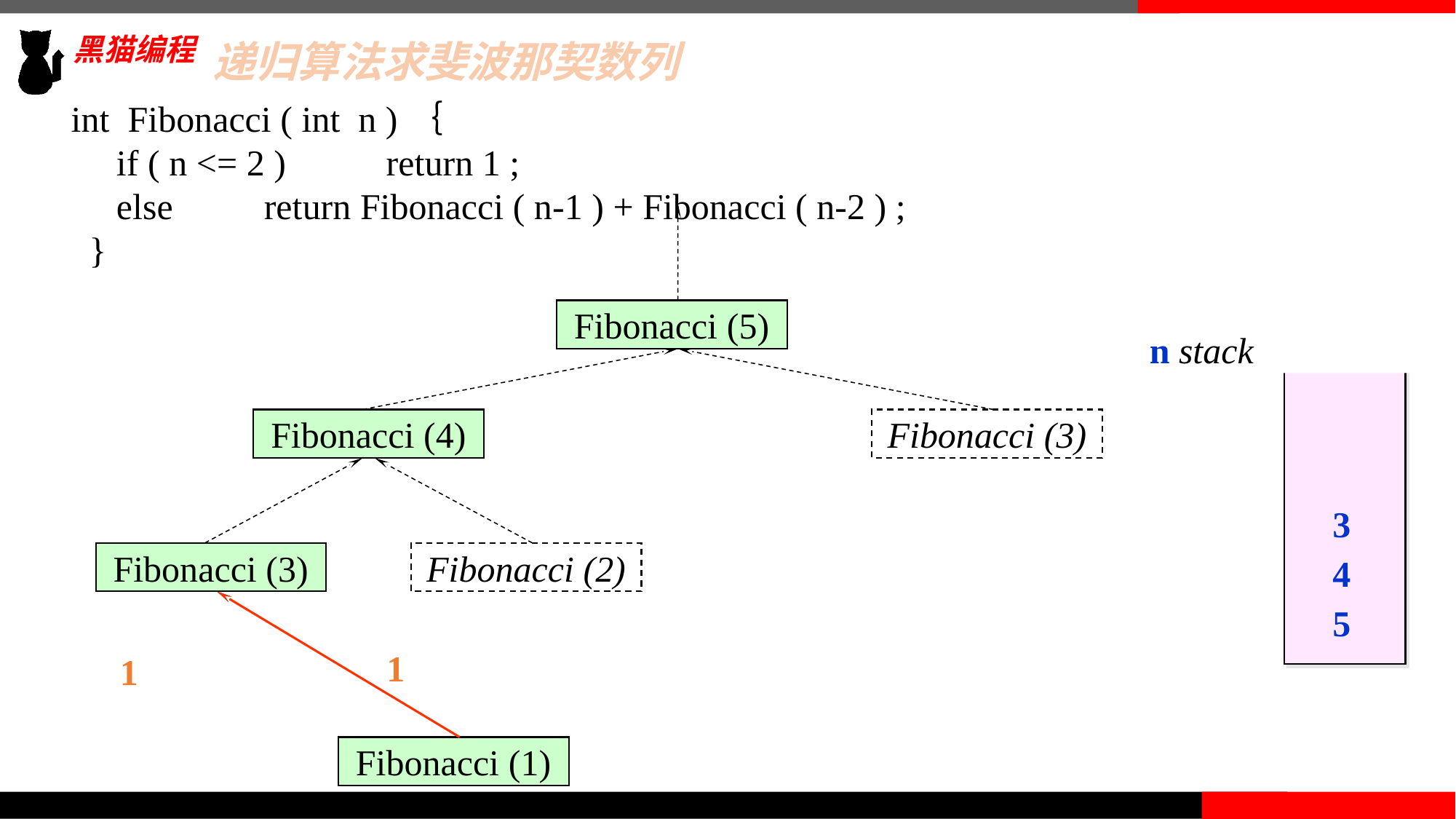

递归算法求斐波那契数列

int  Fibonacci ( int  n )｛
     if ( n <= 2 )           return 1 ;
     else          return Fibonacci ( n-1 ) + Fibonacci ( n-2 ) ;
  }

Fibonacci (5)
n stack

Fibonacci (4)
Fibonacci (3)

1

3
Fibonacci (3)
Fibonacci (2)
4

5
1
1
Fibonacci (1)
Fibonacci (1)